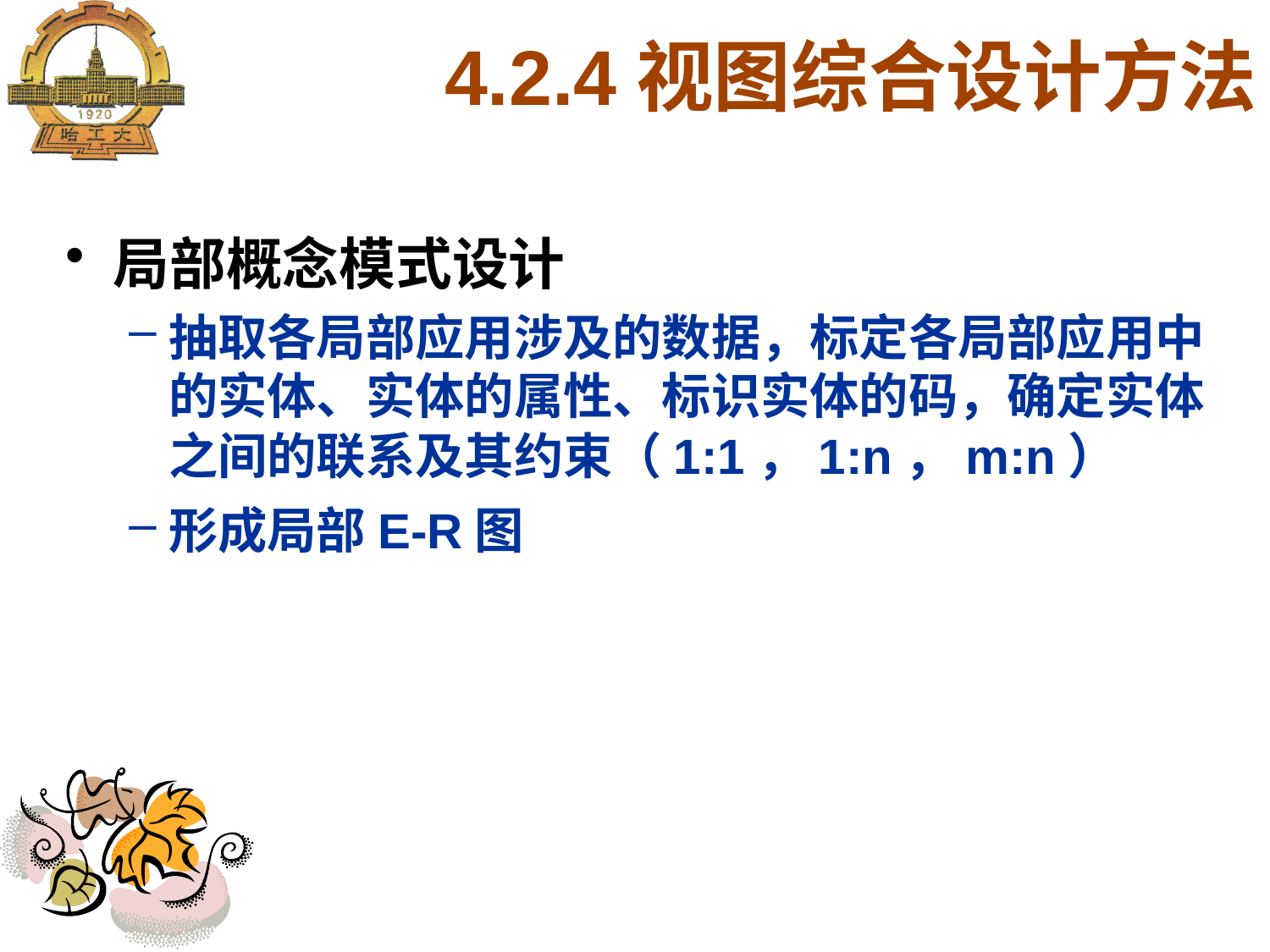

4.2.4视图综合设计方法
局部概念模式设计
抽取各局部应用涉及的数据，标定各局部应用中的实体、实体的属性、标识实体的码，确定实体之间的联系及其约束（1:1，1:n，m:n）
形成局部E-R图